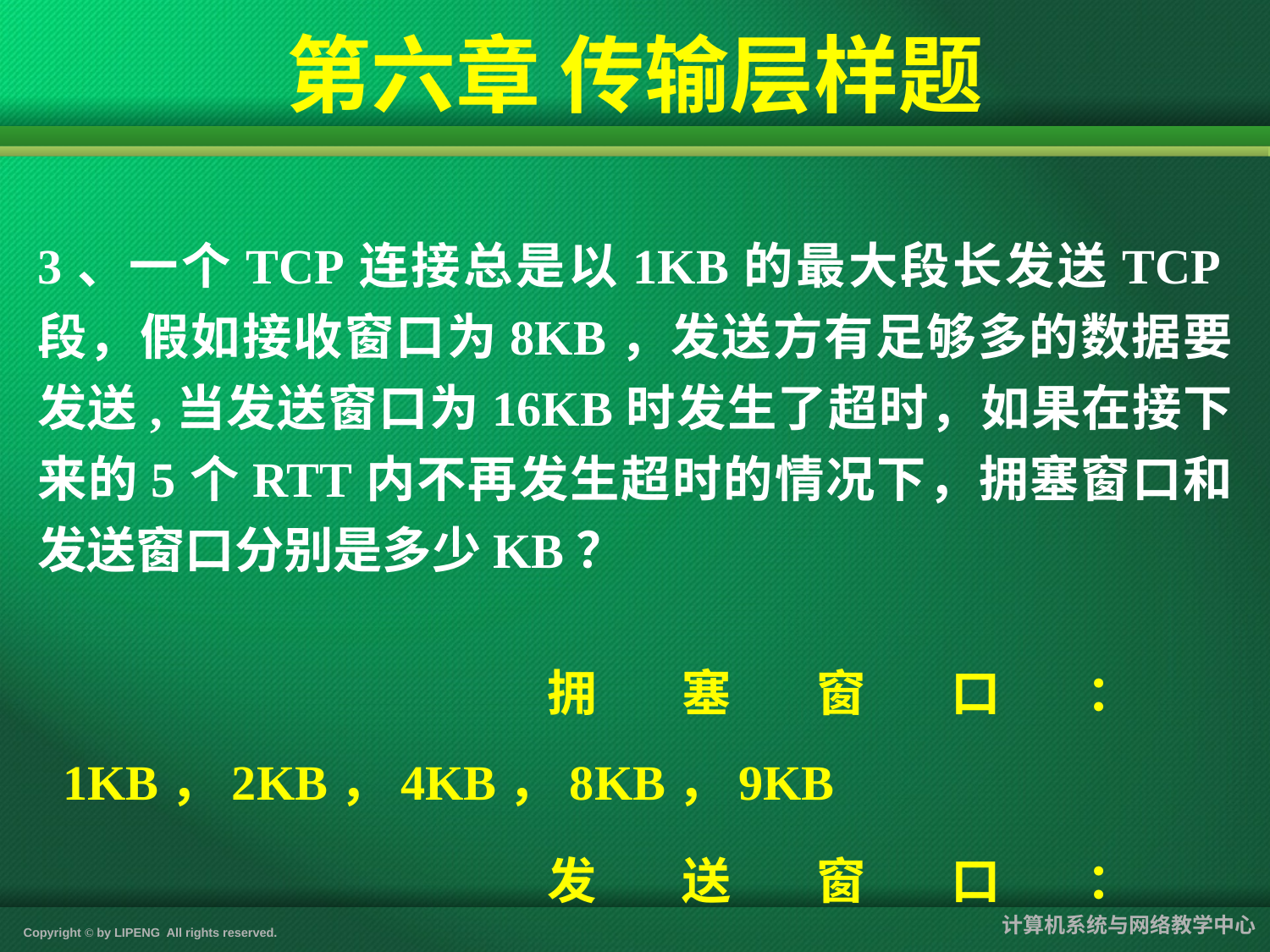

#
第六章 传输层样题
3、一个TCP连接总是以1KB的最大段长发送TCP段，假如接收窗口为8KB，发送方有足够多的数据要发送,当发送窗口为16KB时发生了超时，如果在接下来的5个RTT内不再发生超时的情况下，拥塞窗口和发送窗口分别是多少KB？
    拥塞窗口：1KB，2KB，4KB，8KB，9KB
    发送窗口：1KB，2KB，4KB，8KB，8KB